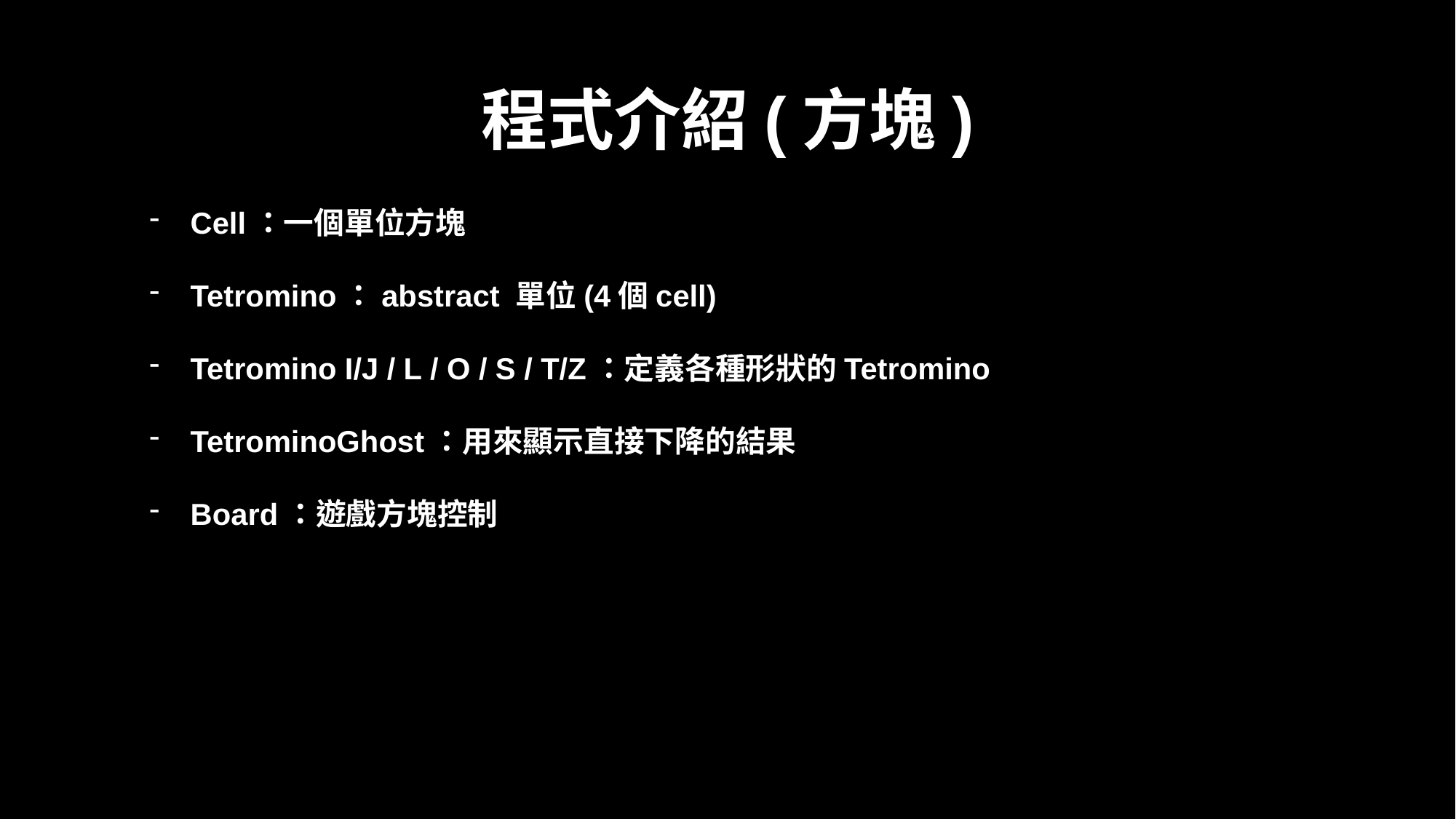

# 程式介紹(方塊)
Cell：一個單位方塊

Tetromino：abstract 單位(4個cell)

Tetromino I/J / L / O / S / T/Z：定義各種形狀的Tetromino

TetrominoGhost：用來顯示直接下降的結果

Board：遊戲方塊控制